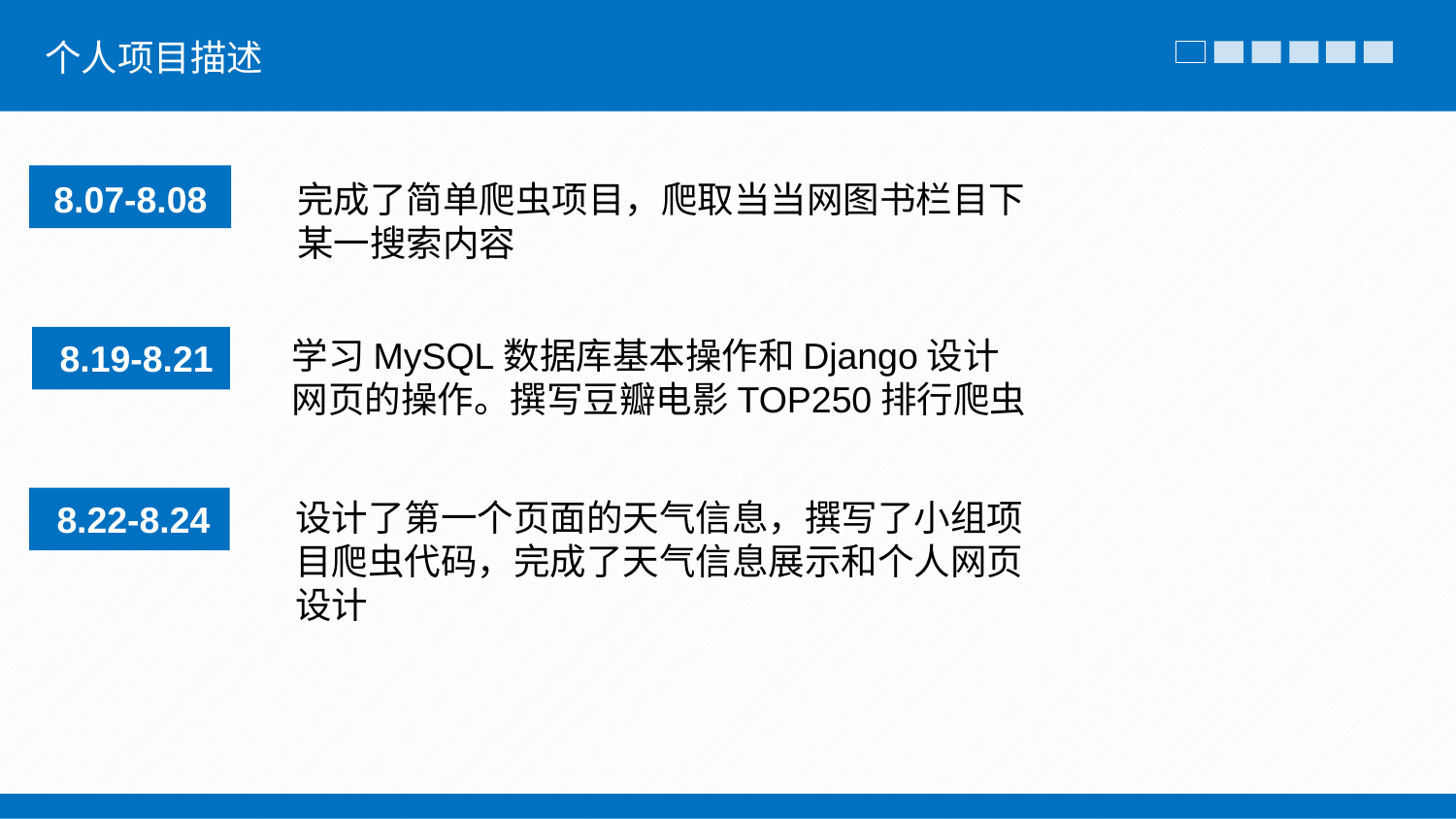

个人项目描述

 8.07-8.08
完成了简单爬虫项目，爬取当当网图书栏目下某一搜索内容

 8.19-8.21
学习MySQL数据库基本操作和Django设计网页的操作。撰写豆瓣电影TOP250排行爬虫

 8.22-8.24
设计了第一个页面的天气信息，撰写了小组项目爬虫代码，完成了天气信息展示和个人网页设计